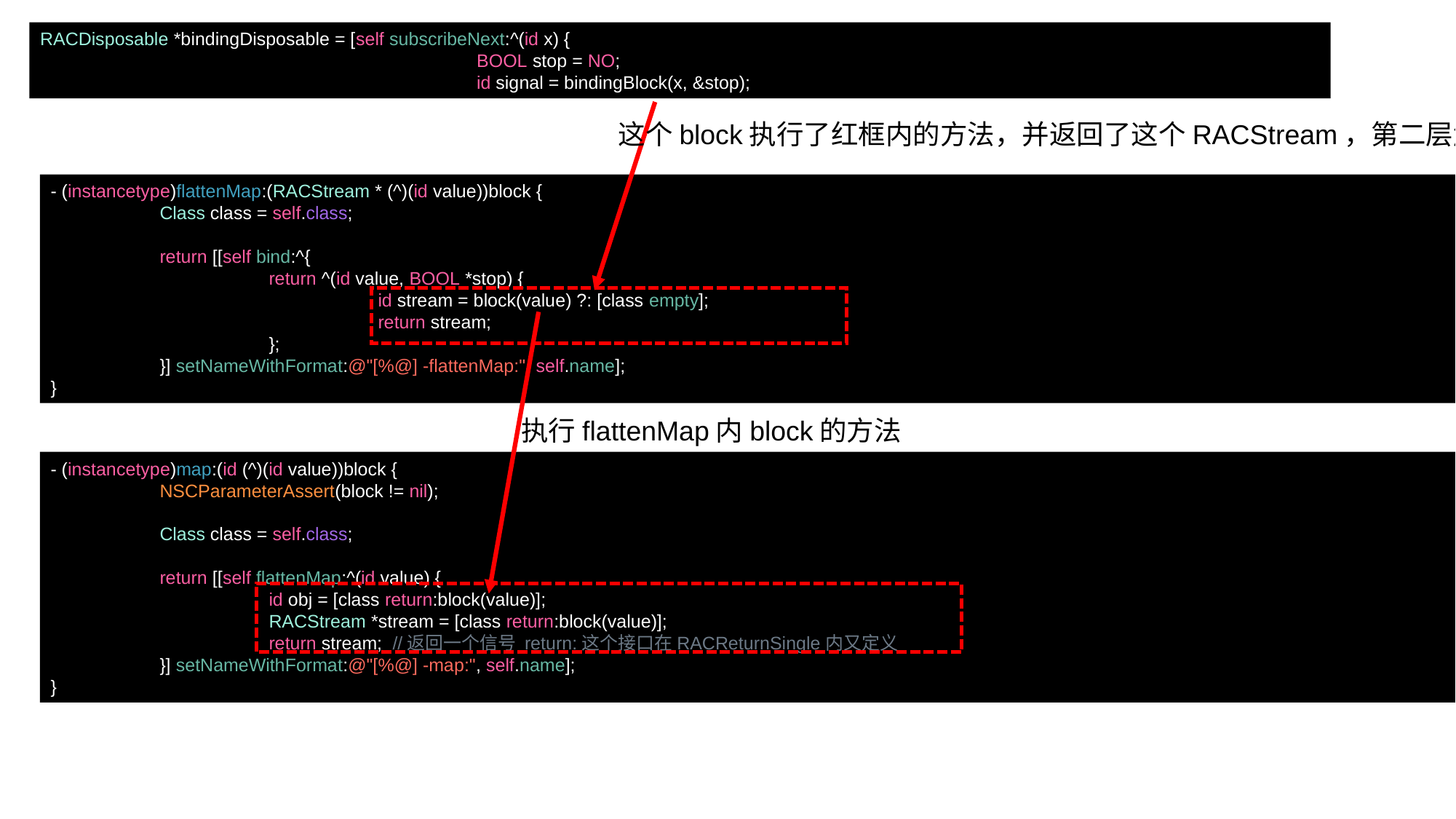

RACDisposable *bindingDisposable = [self subscribeNext:^(id x) {
				BOOL stop = NO;
				id signal = bindingBlock(x, &stop);
这个block执行了红框内的方法，并返回了这个RACStream，第二层解包
- (instancetype)flattenMap:(RACStream * (^)(id value))block {
	Class class = self.class;

	return [[self bind:^{
		return ^(id value, BOOL *stop) {
			id stream = block(value) ?: [class empty];
			return stream;
		};
	}] setNameWithFormat:@"[%@] -flattenMap:", self.name];
}

执行flattenMap内block的方法
- (instancetype)map:(id (^)(id value))block {
	NSCParameterAssert(block != nil);

	Class class = self.class;

	return [[self flattenMap:^(id value) {
        		id obj = [class return:block(value)];
        		RACStream *stream = [class return:block(value)];
		return stream;  //返回一个信号 return:这个接口在RACReturnSingle内又定义
	}] setNameWithFormat:@"[%@] -map:", self.name];
}